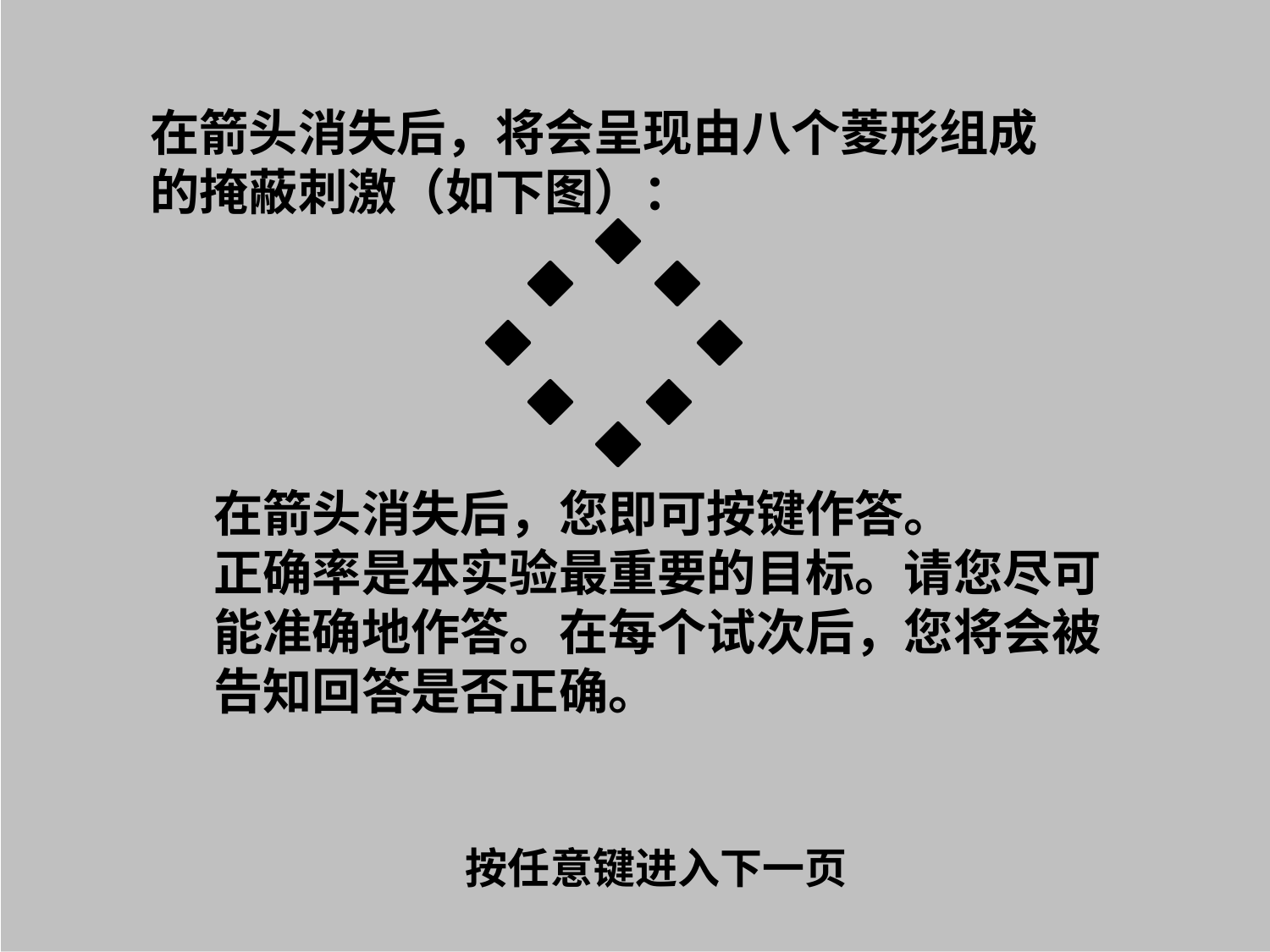

在箭头消失后，将会呈现由八个菱形组成的掩蔽刺激（如下图）：

在箭头消失后，您即可按键作答。
正确率是本实验最重要的目标。请您尽可能准确地作答。在每个试次后，您将会被告知回答是否正确。
按任意键进入下一页